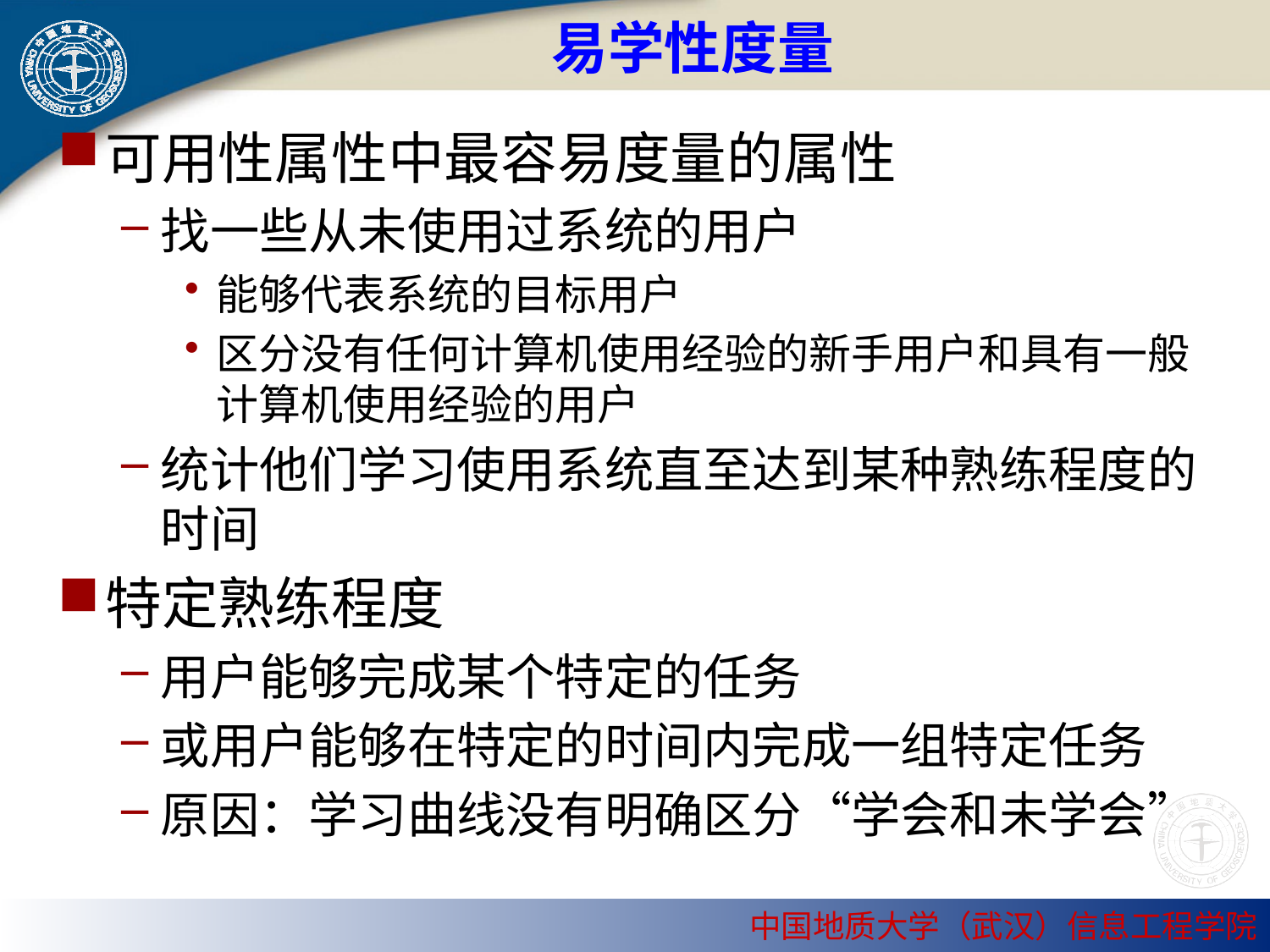

# 易学性度量
可用性属性中最容易度量的属性
找一些从未使用过系统的用户
能够代表系统的目标用户
区分没有任何计算机使用经验的新手用户和具有一般计算机使用经验的用户
统计他们学习使用系统直至达到某种熟练程度的时间
特定熟练程度
用户能够完成某个特定的任务
或用户能够在特定的时间内完成一组特定任务
原因：学习曲线没有明确区分“学会和未学会”